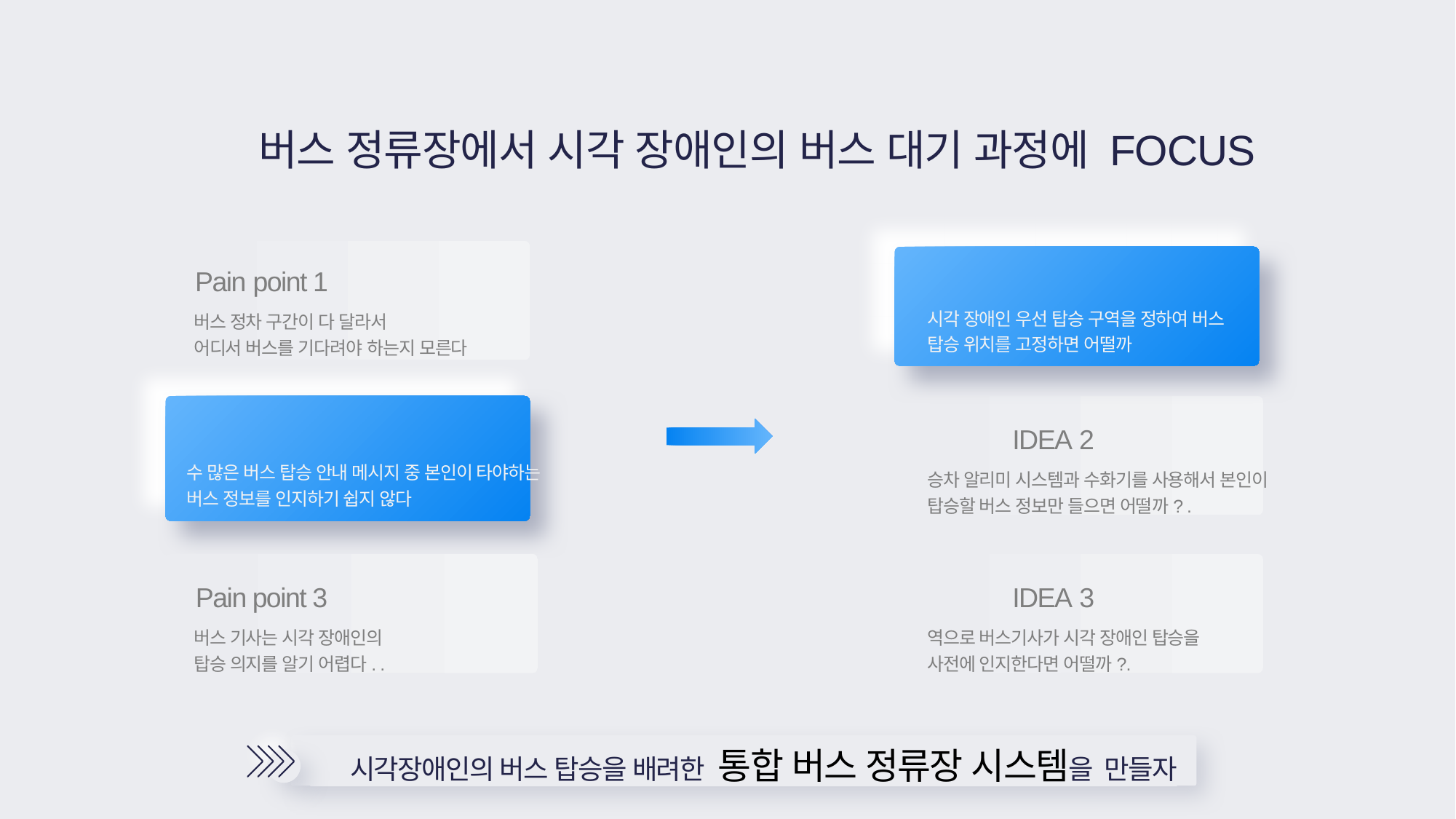

버스 정류장에서 시각 장애인의 버스 대기 과정에 FOCUS

Pain point 1
IDEA 1
시각 장애인 우선 탑승 구역을 정하여 버스 탑승 위치를 고정하면 어떨까
버스 정차 구간이 다 달라서
어디서 버스를 기다려야 하는지 모른다

Pain point 2

IDEA 2
수 많은 버스 탑승 안내 메시지 중 본인이 타야하는 버스 정보를 인지하기 쉽지 않다
승차 알리미 시스템과 수화기를 사용해서 본인이 탑승할 버스 정보만 들으면 어떨까? .

Pain point 3
IDEA 3
버스 기사는 시각 장애인의
탑승 의지를 알기 어렵다. .
역으로 버스기사가 시각 장애인 탑승을 사전에 인지한다면 어떨까?.

시각장애인의 버스 탑승을 배려한  통합 버스 정류장 시스템을 만들자